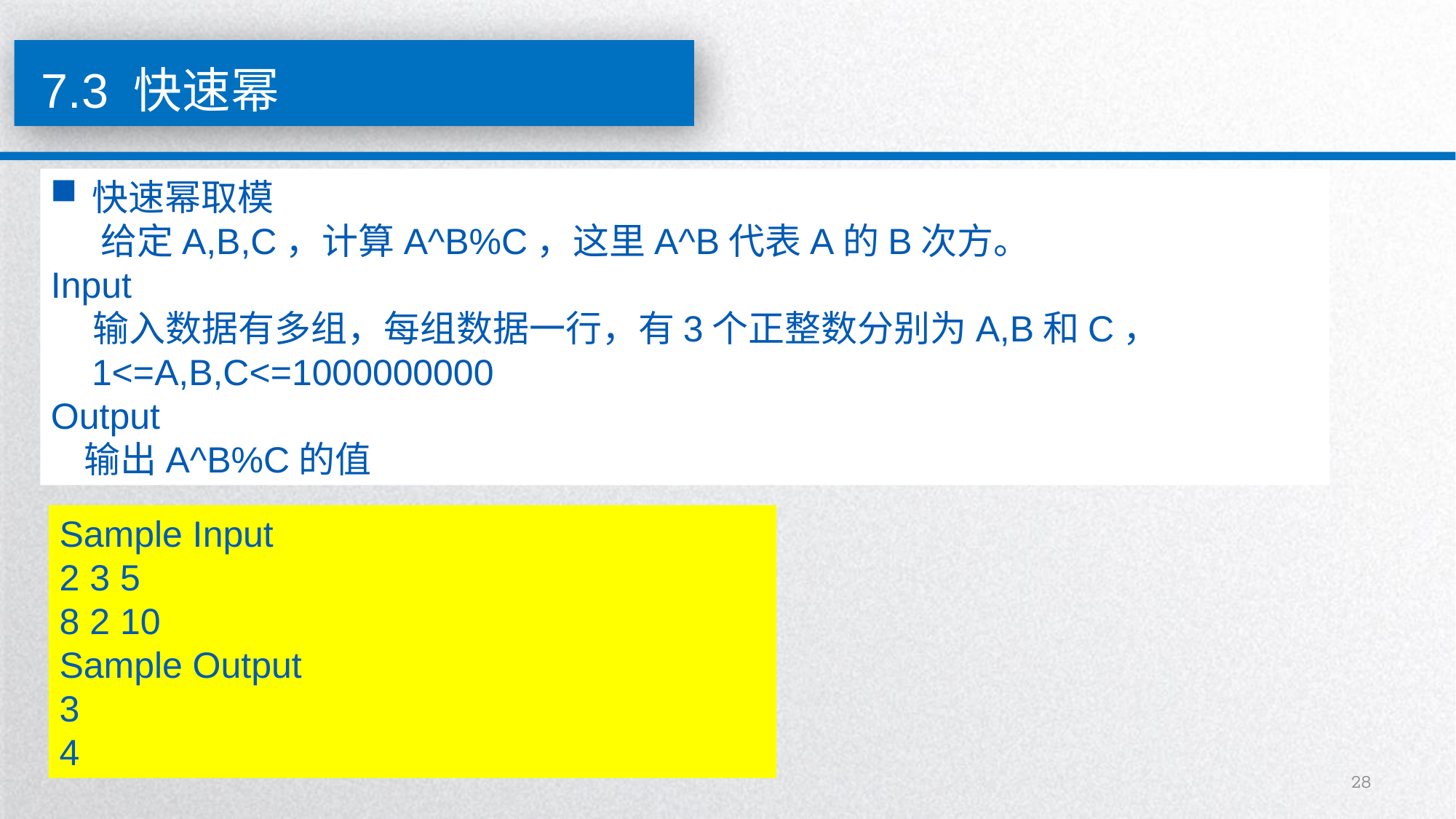

7.3 快速幂
快速幂取模
     给定A,B,C，计算A^B%C，这里A^B代表A的B次方。
Input
    输入数据有多组，每组数据一行，有3个正整数分别为A,B和C，
    1<=A,B,C<=1000000000
Output
   输出A^B%C的值
Sample Input
2 3 5
8 2 10
Sample Output
3
4
28